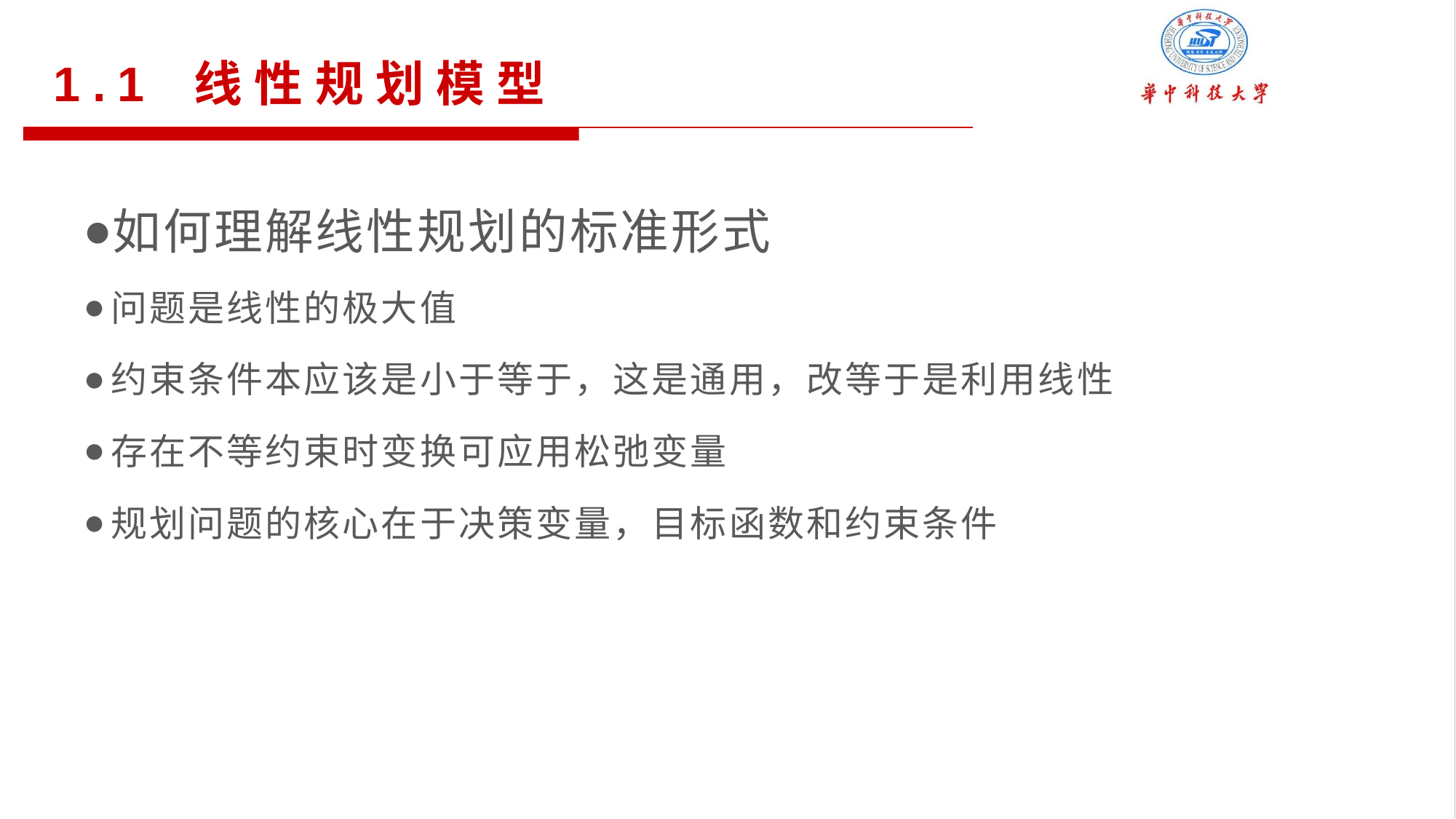

1.1 线性规划模型

如何理解线性规划的标准形式
问题是线性的极大值
约束条件本应该是小于等于，这是通用，改等于是利用线性
存在不等约束时变换可应用松弛变量
规划问题的核心在于决策变量，目标函数和约束条件